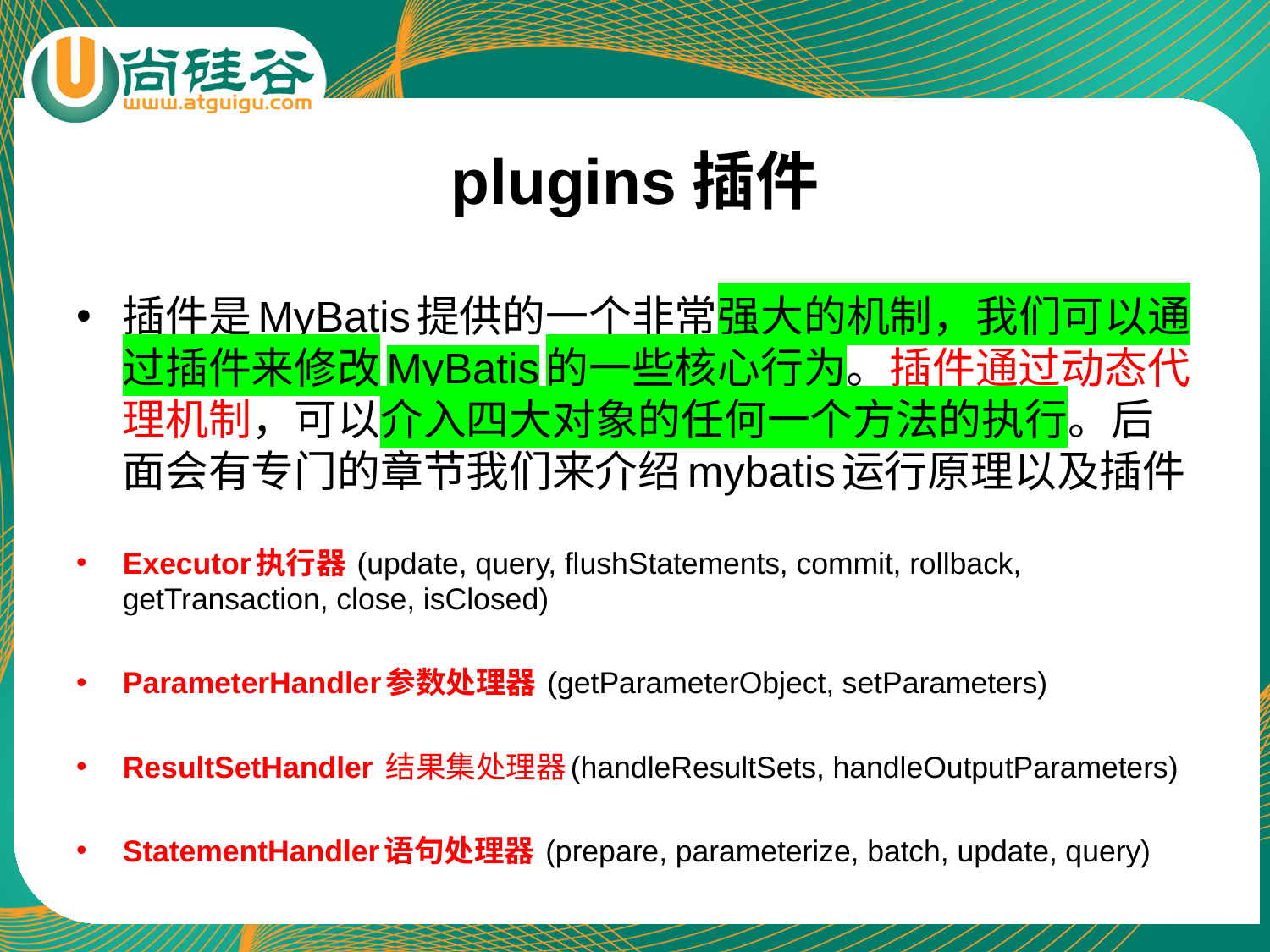

plugins插件
插件是MyBatis提供的一个非常强大的机制，我们可以通过插件来修改MyBatis的一些核心行为。插件通过动态代理机制，可以介入四大对象的任何一个方法的执行。后面会有专门的章节我们来介绍mybatis运行原理以及插件

Executor执行器 (update, query, flushStatements, commit, rollback, getTransaction, close, isClosed)

ParameterHandler参数处理器 (getParameterObject, setParameters)

ResultSetHandler 结果集处理器(handleResultSets, handleOutputParameters)

StatementHandler语句处理器 (prepare, parameterize, batch, update, query)